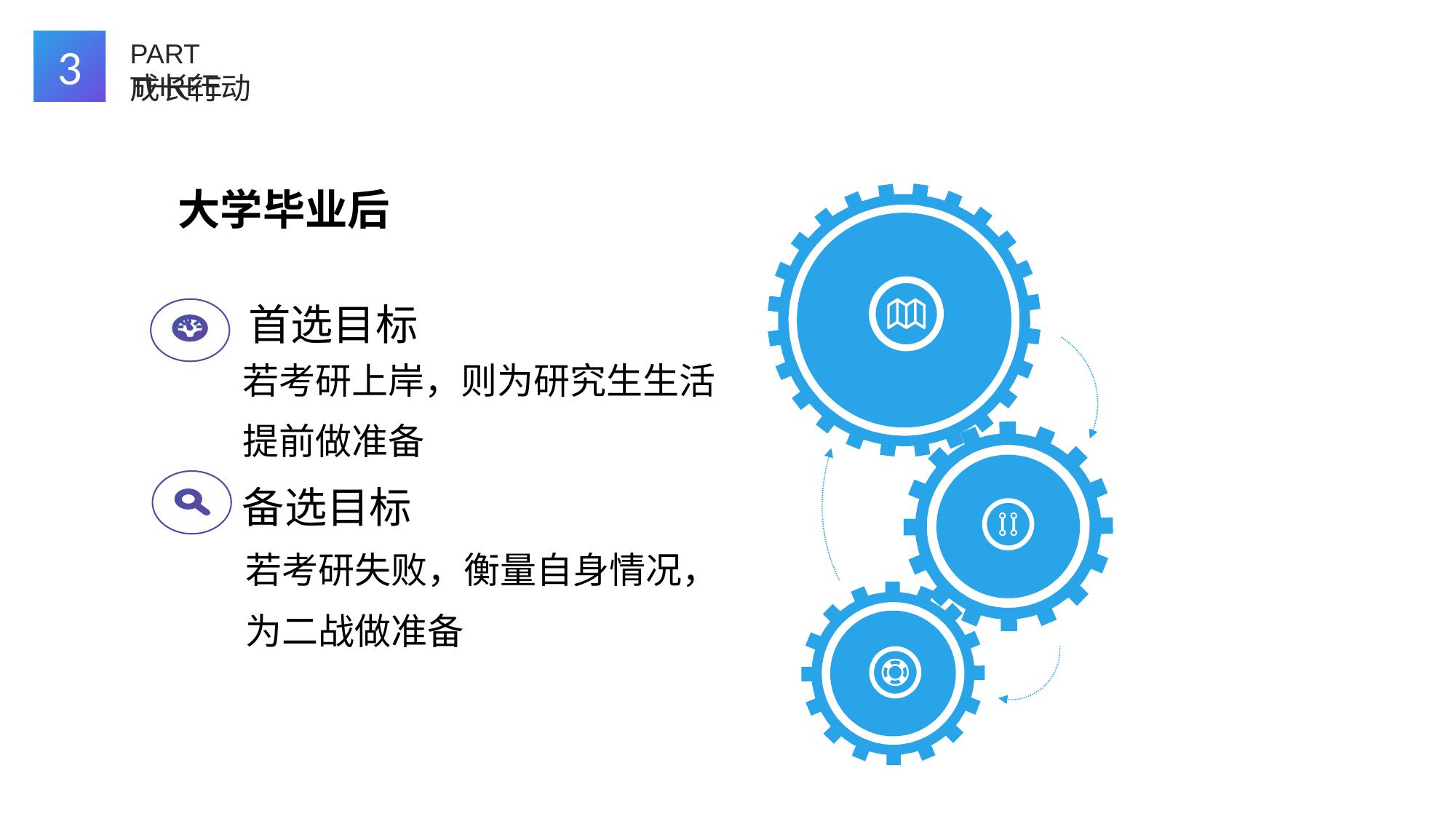

3
PART THREE
成长行动
大学毕业后

首选目标
若考研上岸，则为研究生生活提前做准备

备选目标
若考研失败，衡量自身情况，为二战做准备